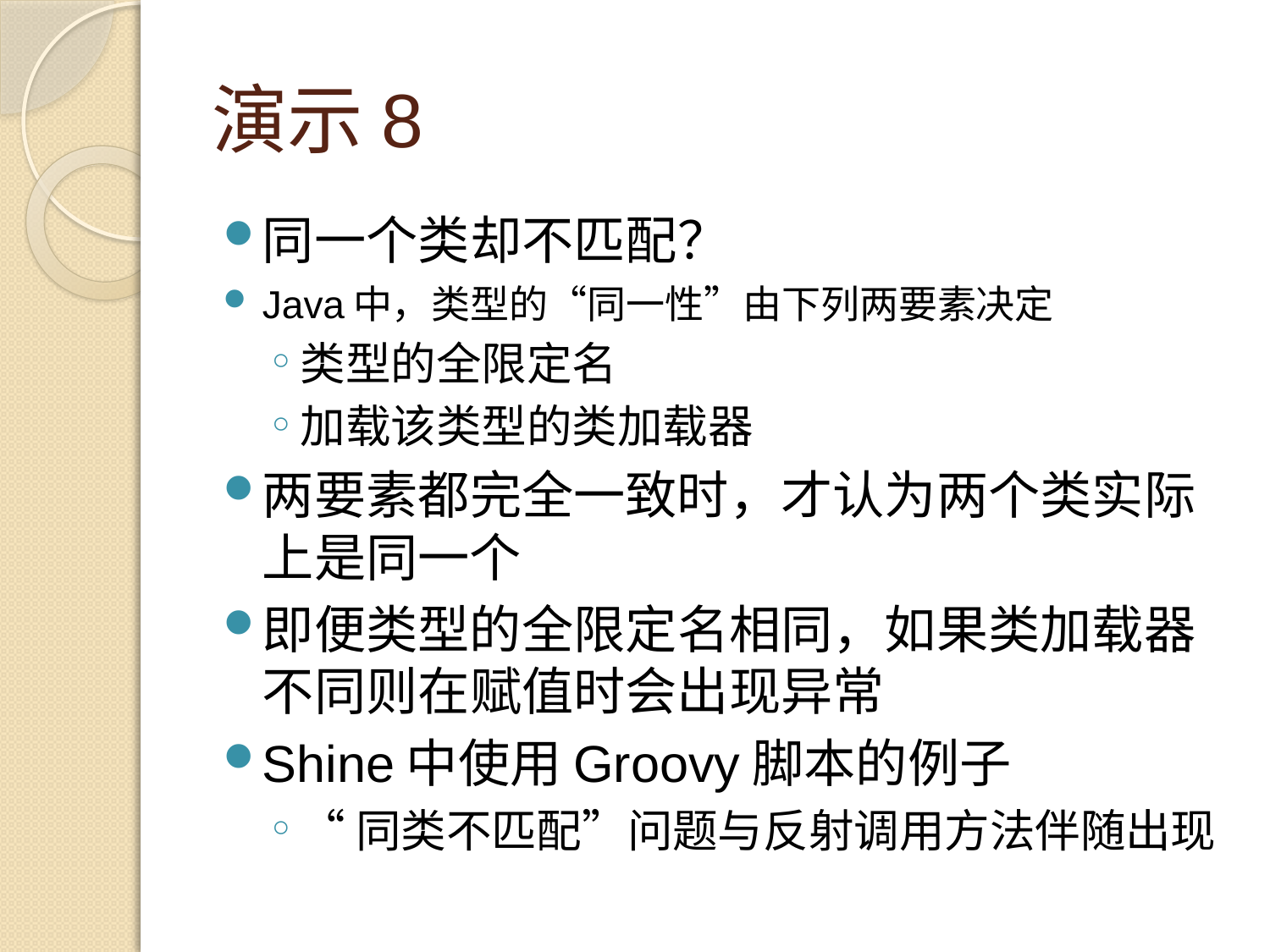

# 演示8
同一个类却不匹配？
Java中，类型的“同一性”由下列两要素决定
类型的全限定名
加载该类型的类加载器
两要素都完全一致时，才认为两个类实际上是同一个
即便类型的全限定名相同，如果类加载器不同则在赋值时会出现异常
Shine中使用Groovy脚本的例子
“同类不匹配”问题与反射调用方法伴随出现